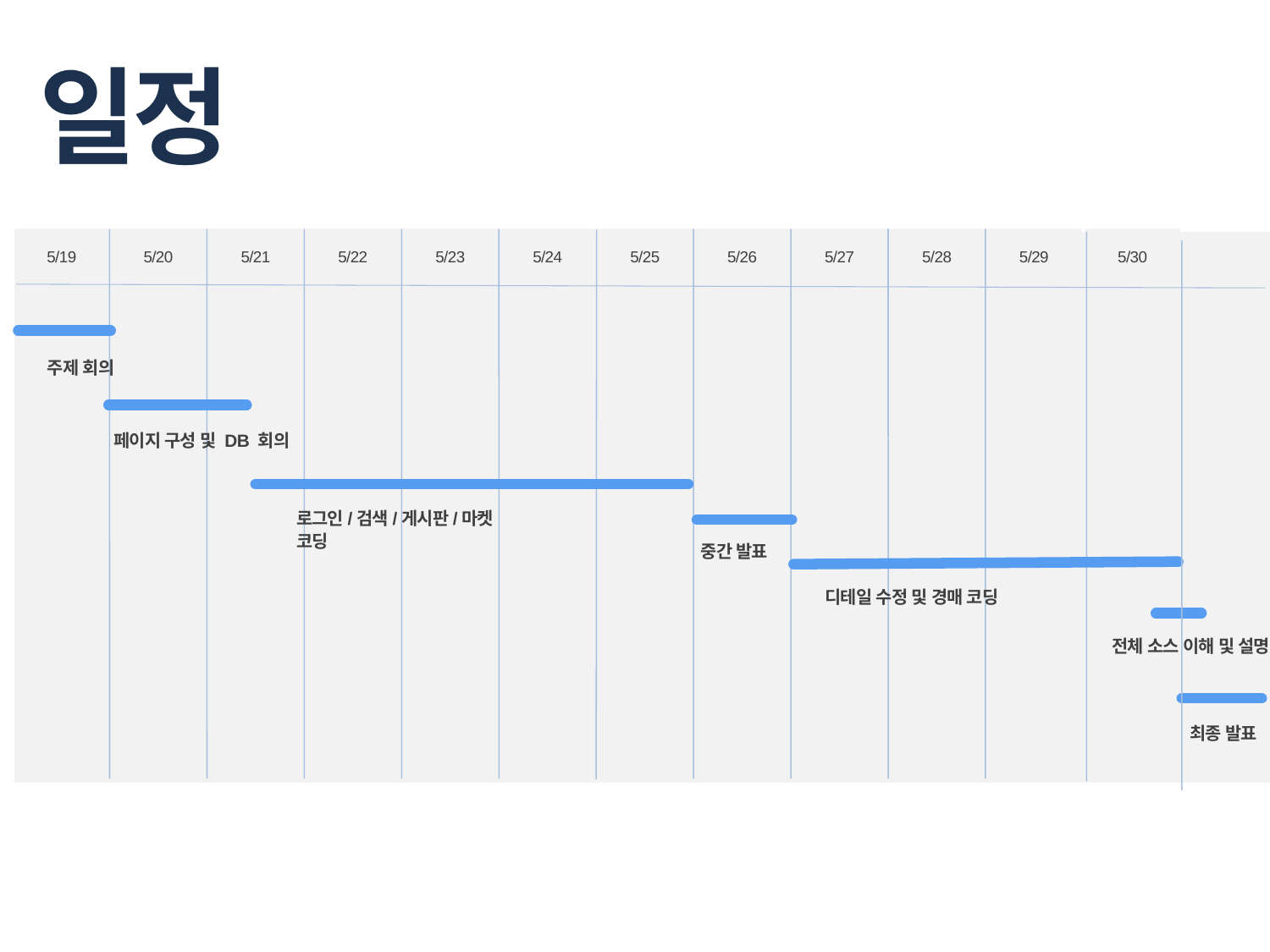

# 일정

5/19
5/20
5/21
5/22
5/23
5/24
5/25
5/26
5/27
5/28
5/29
5/30

주제 회의
페이지 구성 및 DB 회의
로그인/검색/게시판/마켓 코딩
중간 발표
디테일 수정 및 경매 코딩
전체 소스 이해 및 설명
최종 발표